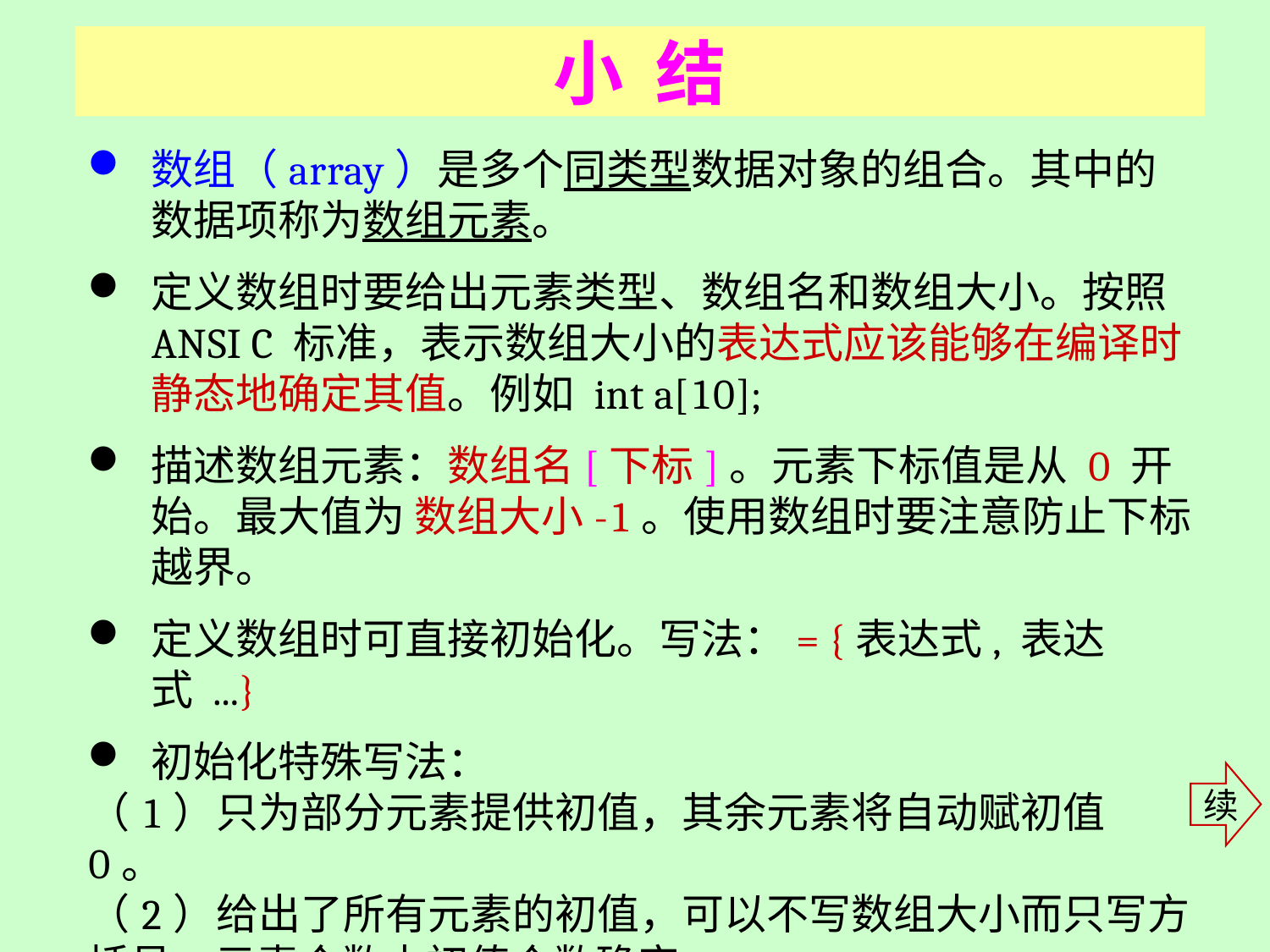

# 小  结
数组（array）是多个同类型数据对象的组合。其中的数据项称为数组元素。
定义数组时要给出元素类型、数组名和数组大小。按照 ANSI C 标准，表示数组大小的表达式应该能够在编译时静态地确定其值。例如 int a[10];
描述数组元素：数组名[下标]。元素下标值是从 0 开始。最大值为 数组大小-1。使用数组时要注意防止下标越界。
定义数组时可直接初始化。写法：= {表达式, 表达式 ...}
初始化特殊写法：
（1）只为部分元素提供初值，其余元素将自动赋初值 0。
（2）给出了所有元素的初值，可以不写数组大小而只写方括号，元素个数由初值个数确定。
续